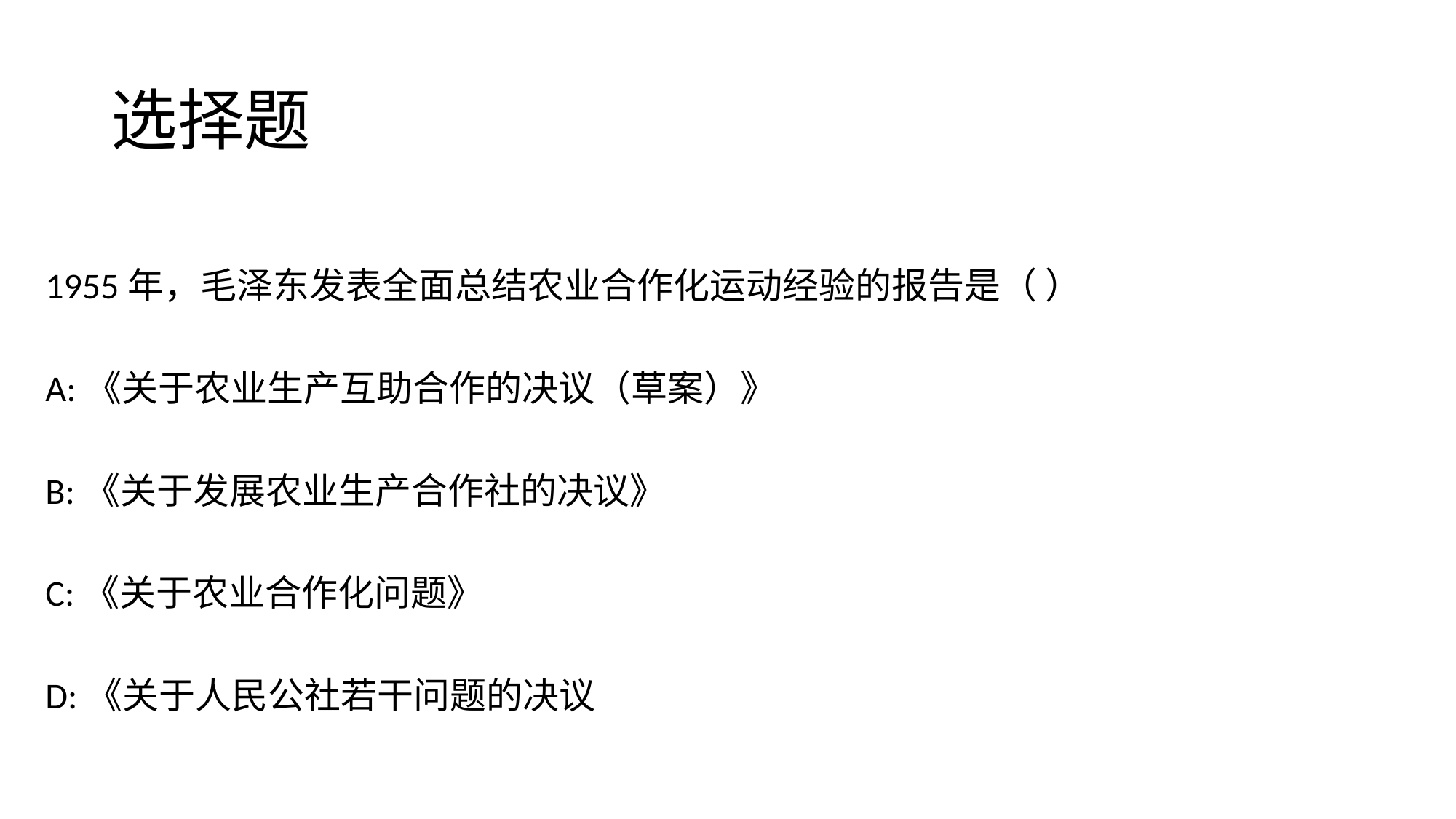

# 选择题
1955年，毛泽东发表全面总结农业合作化运动经验的报告是（ ）
A:《关于农业生产互助合作的决议（草案）》
B:《关于发展农业生产合作社的决议》
C:《关于农业合作化问题》
D:《关于人民公社若干问题的决议